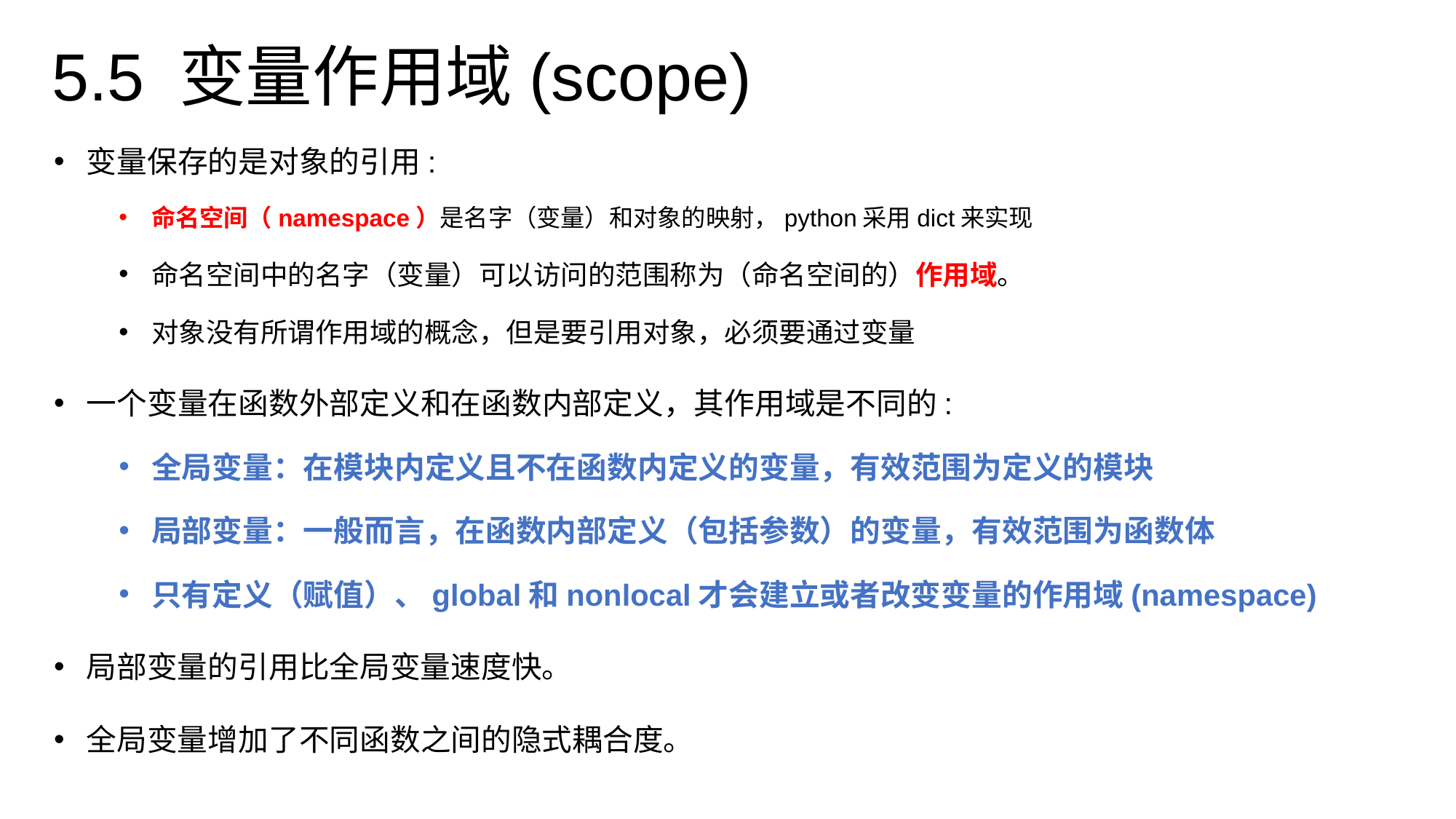

# 5.5 变量作用域(scope)
变量保存的是对象的引用:
命名空间（namespace）是名字（变量）和对象的映射，python采用dict来实现
命名空间中的名字（变量）可以访问的范围称为（命名空间的）作用域。
对象没有所谓作用域的概念，但是要引用对象，必须要通过变量
一个变量在函数外部定义和在函数内部定义，其作用域是不同的:
全局变量：在模块内定义且不在函数内定义的变量，有效范围为定义的模块
局部变量：一般而言，在函数内部定义（包括参数）的变量，有效范围为函数体
只有定义（赋值）、global和nonlocal才会建立或者改变变量的作用域(namespace)
局部变量的引用比全局变量速度快。
全局变量增加了不同函数之间的隐式耦合度。